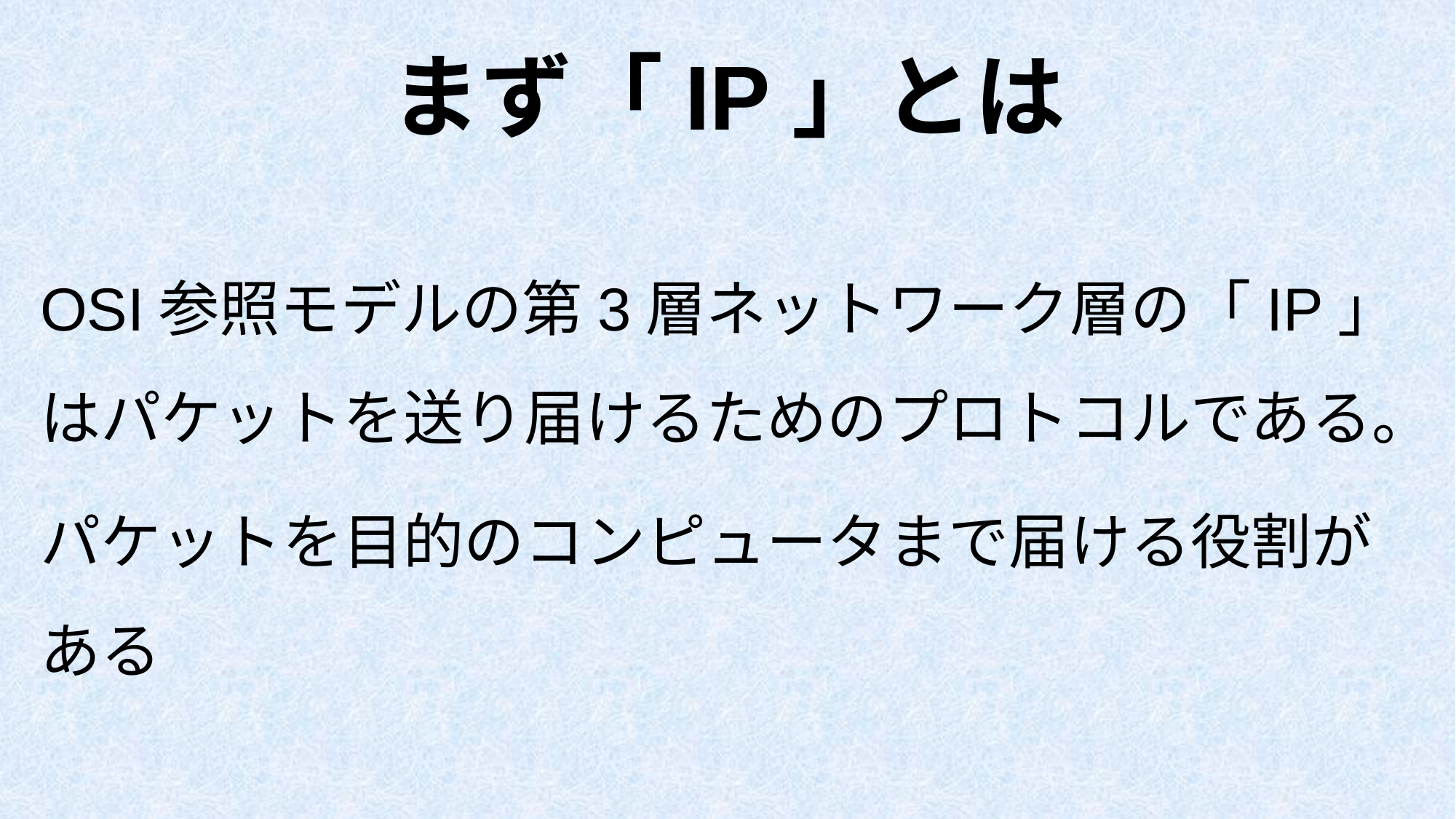

# まず「IP」とは
OSI参照モデルの第3層ネットワーク層の「IP」はパケットを送り届けるためのプロトコルである。
パケットを目的のコンピュータまで届ける役割がある